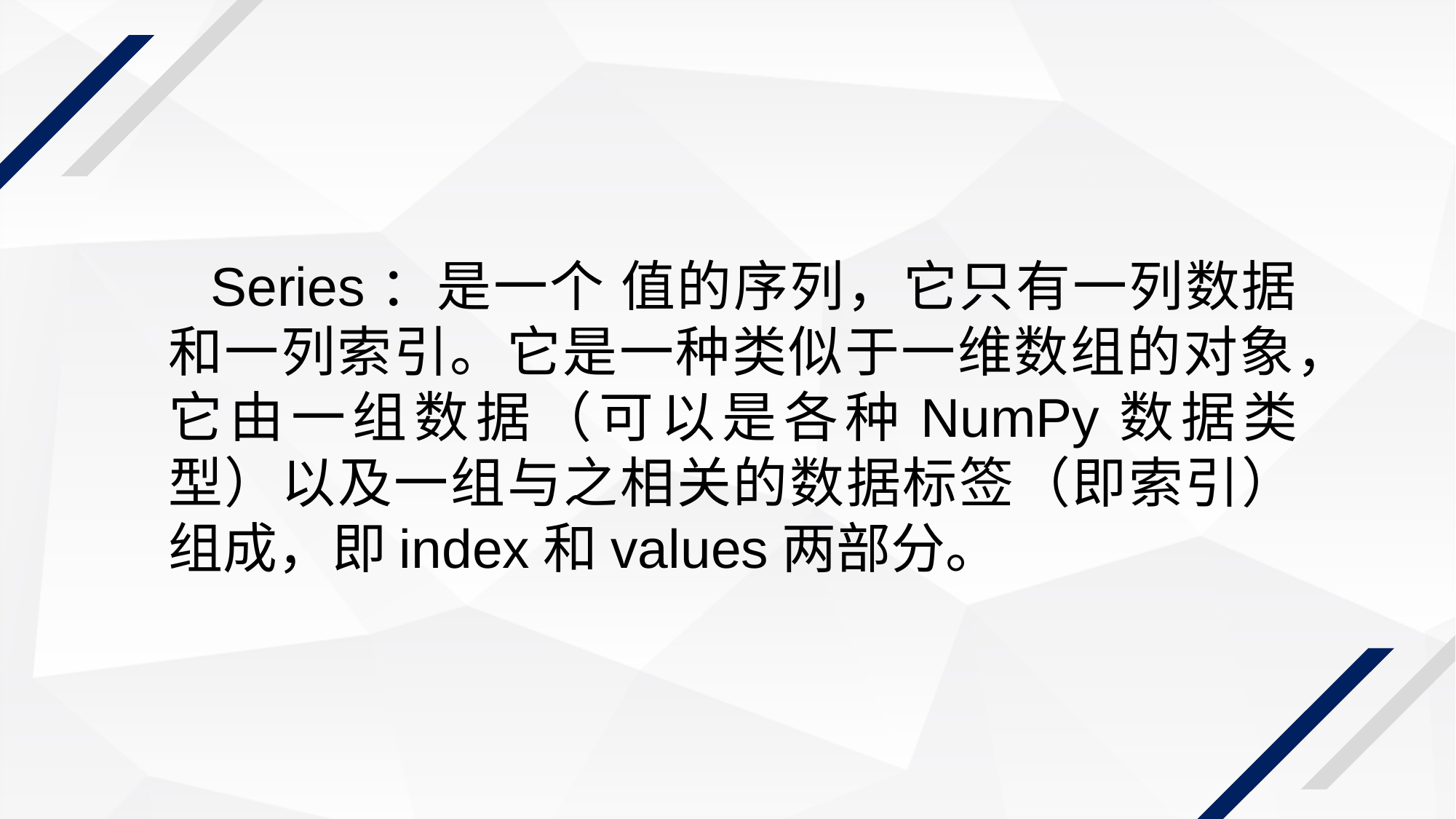

Series：是一个 值的序列，它只有一列数据和一列索引。它是一种类似于一维数组的对象，它由一组数据（可以是各种NumPy数据类型）以及一组与之相关的数据标签（即索引）组成，即index和values两部分。